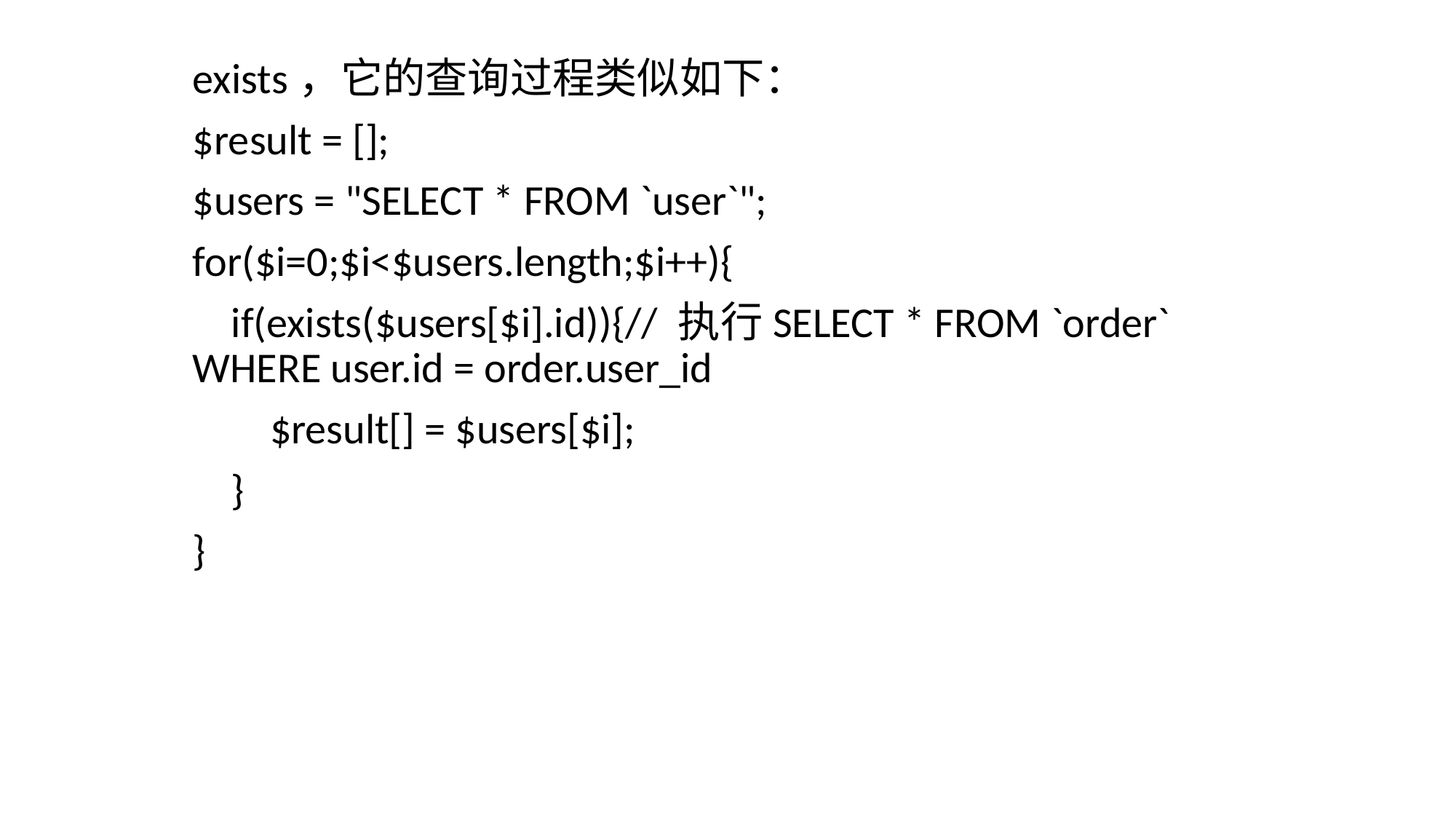

exists，它的查询过程类似如下：
$result = [];
$users = "SELECT * FROM `user`";
for($i=0;$i<$users.length;$i++){
    if(exists($users[$i].id)){// 执行SELECT * FROM `order` WHERE user.id = order.user_id
        $result[] = $users[$i];
    }
}